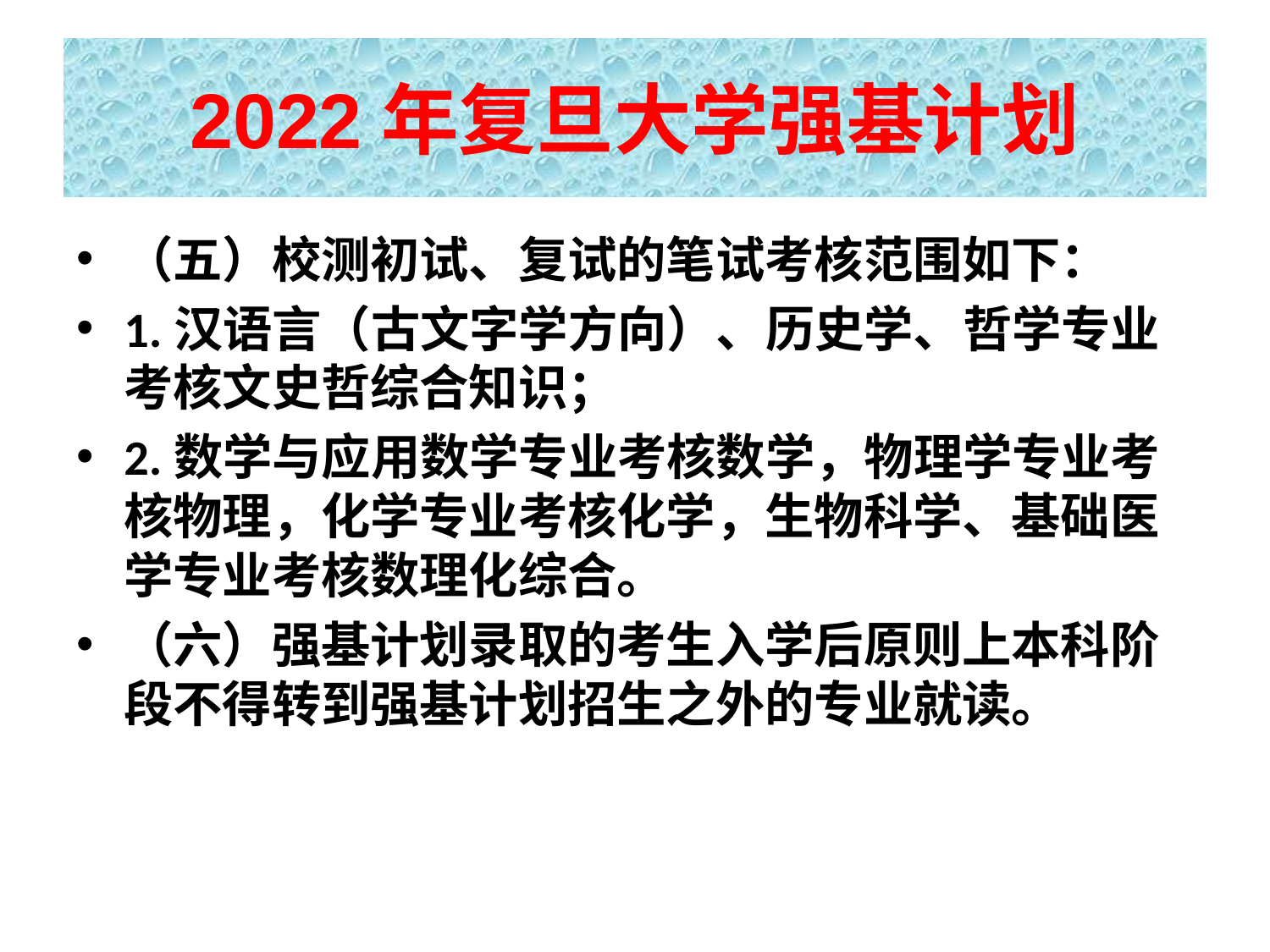

# 2022年复旦大学强基计划
（五）校测初试、复试的笔试考核范围如下：
1.汉语言（古文字学方向）、历史学、哲学专业考核文史哲综合知识；
2.数学与应用数学专业考核数学，物理学专业考核物理，化学专业考核化学，生物科学、基础医学专业考核数理化综合。
（六）强基计划录取的考生入学后原则上本科阶段不得转到强基计划招生之外的专业就读。